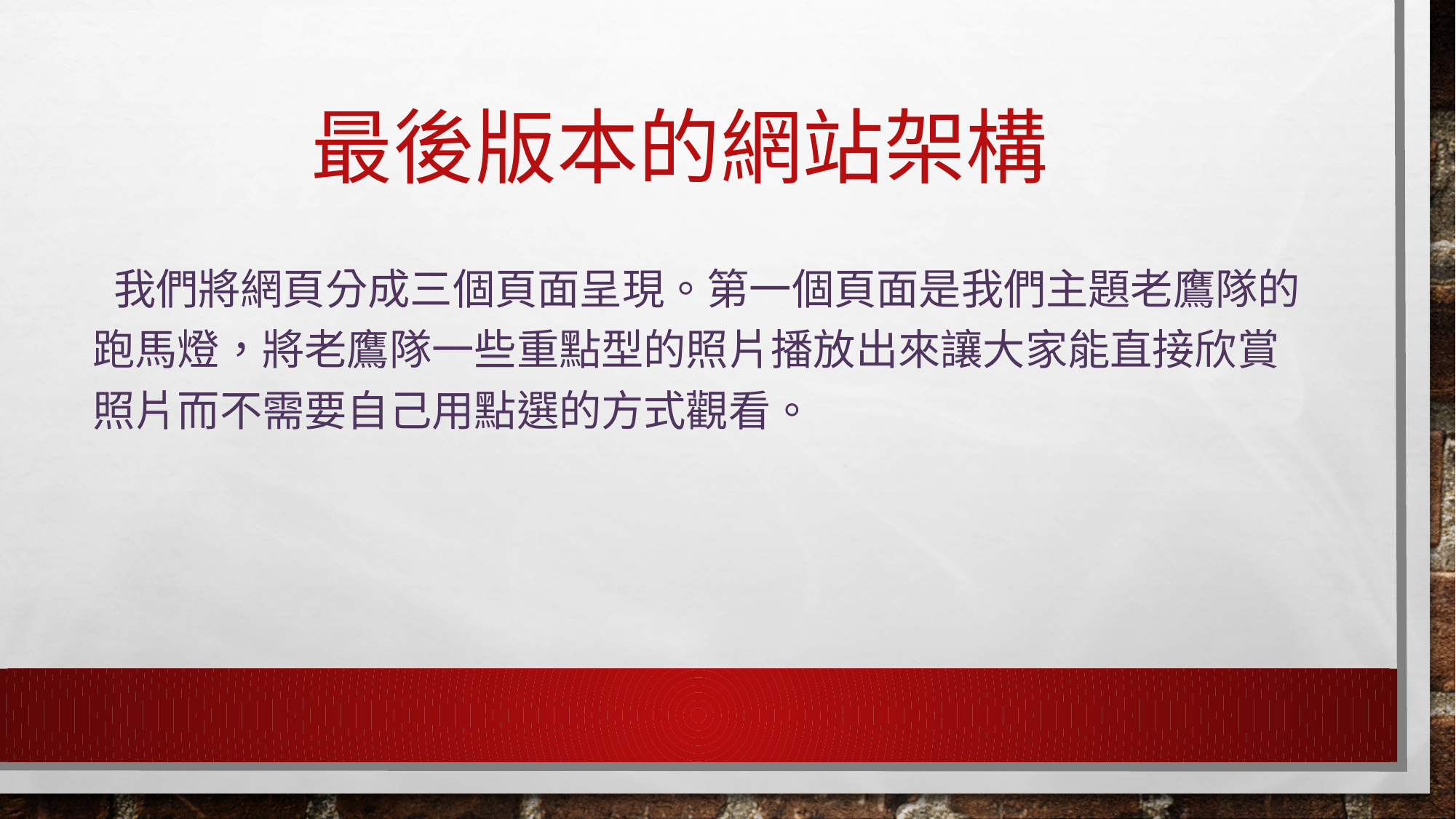

# 最後版本的網站架構
  我們將網頁分成三個頁面呈現。第一個頁面是我們主題老鷹隊的跑馬燈，將老鷹隊一些重點型的照片播放出來讓大家能直接欣賞照片而不需要自己用點選的方式觀看。